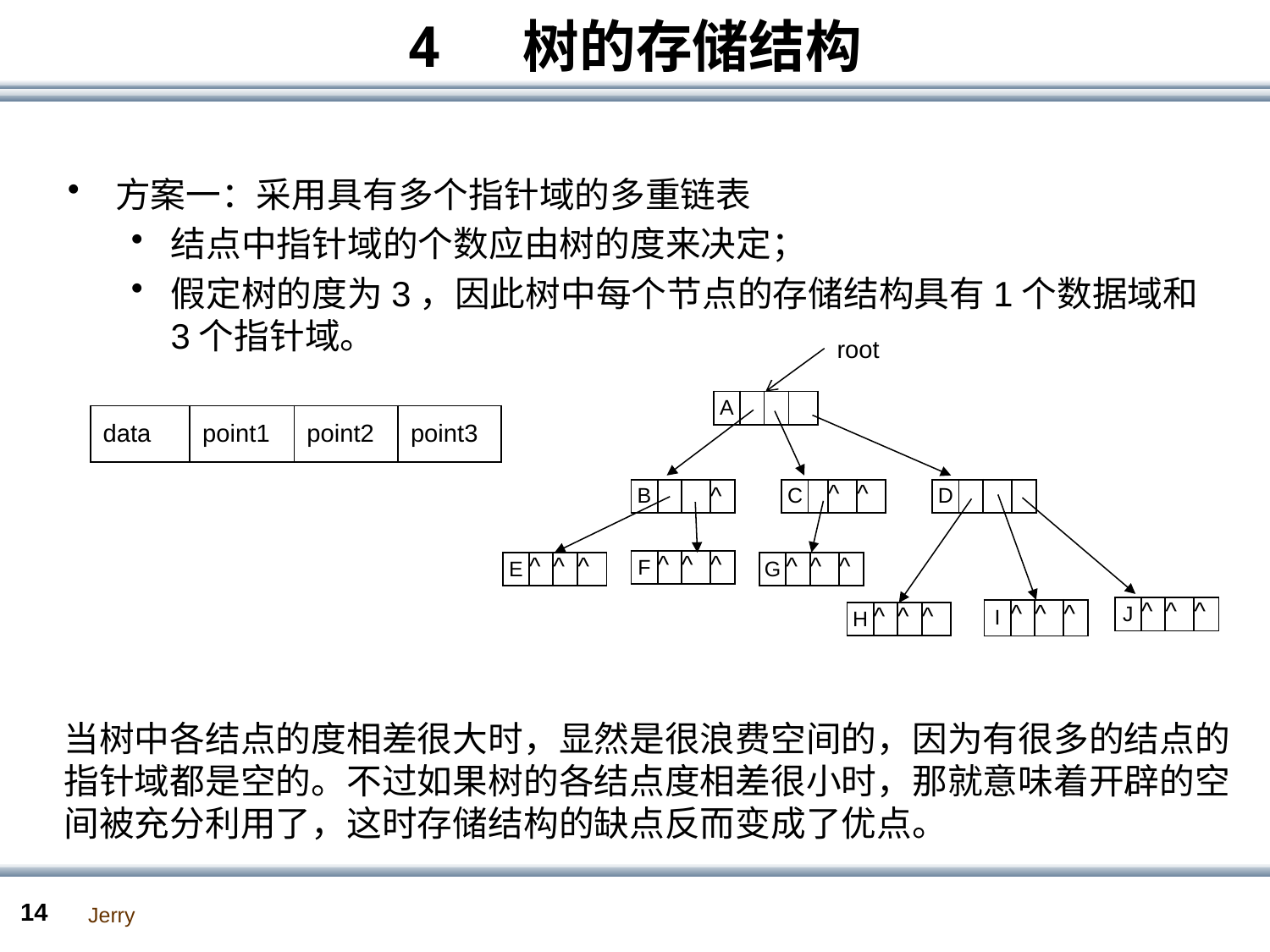

# 4  树的存储结构
方案一：采用具有多个指针域的多重链表
结点中指针域的个数应由树的度来决定；
假定树的度为3，因此树中每个节点的存储结构具有1个数据域和3个指针域。
root
| A |  |  |  |
| --- | --- | --- | --- |
| data | point1 | point2 | point3 |
| --- | --- | --- | --- |
| B |  |  | ^ |
| --- | --- | --- | --- |
| C |  | ^ | ^ |
| --- | --- | --- | --- |
| D |  |  |  |
| --- | --- | --- | --- |
| F | ^ | ^ | ^ |
| --- | --- | --- | --- |
| E | ^ | ^ | ^ |
| --- | --- | --- | --- |
| G | ^ | ^ | ^ |
| --- | --- | --- | --- |
| J | ^ | ^ | ^ |
| --- | --- | --- | --- |
| I | ^ | ^ | ^ |
| --- | --- | --- | --- |
| H | ^ | ^ | ^ |
| --- | --- | --- | --- |
当树中各结点的度相差很大时，显然是很浪费空间的，因为有很多的结点的指针域都是空的。不过如果树的各结点度相差很小时，那就意味着开辟的空间被充分利用了，这时存储结构的缺点反而变成了优点。